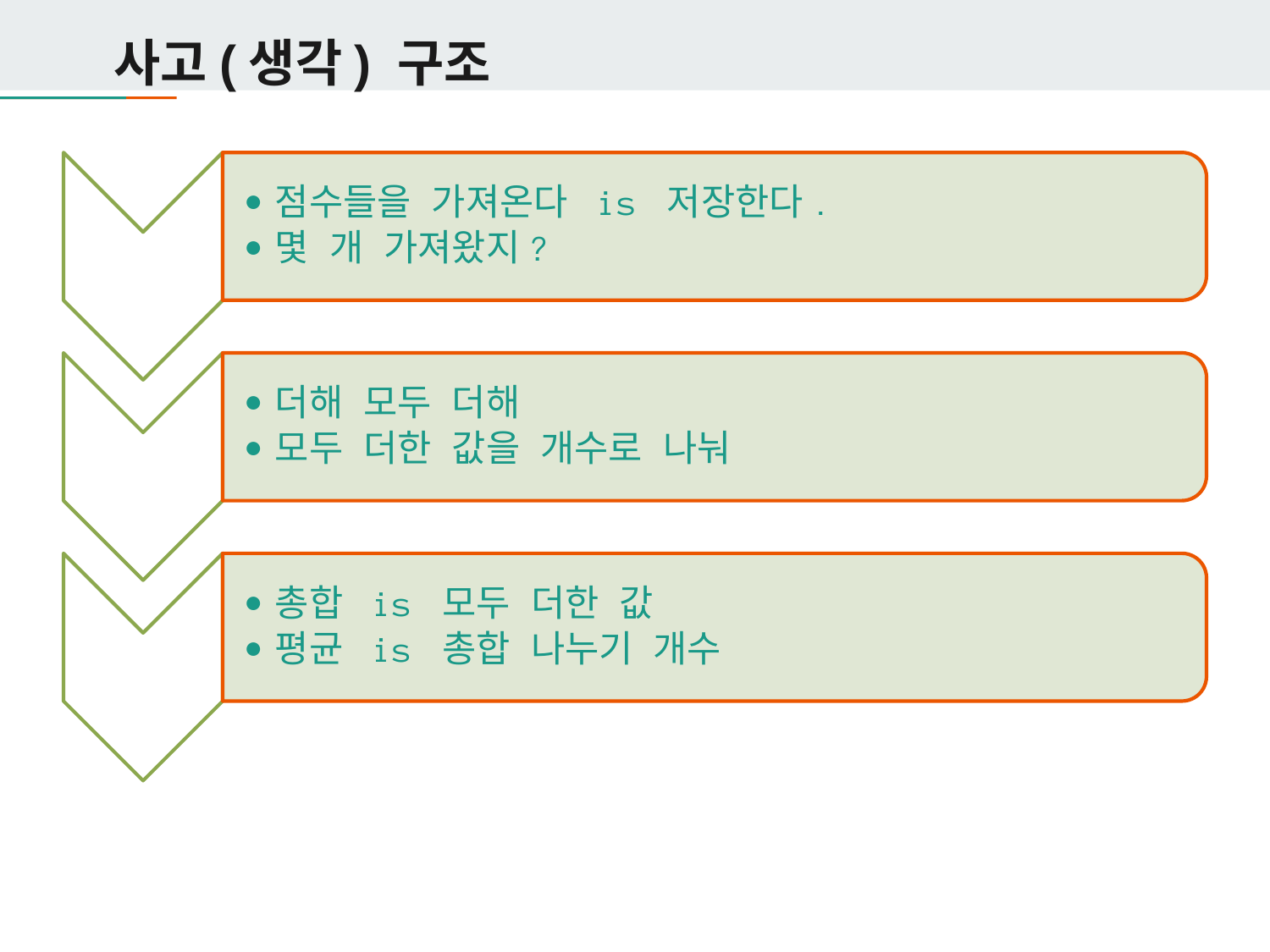

# 사고(생각) 구조

점수들을 가져온다 is 저장한다.
몇 개 가져왔지?

가져오기
더해 모두 더해
모두 더한 값을 개수로 나눠

처리하기
총합 is 모두 더한 값
평균 is 총합 나누기 개수

내어주기